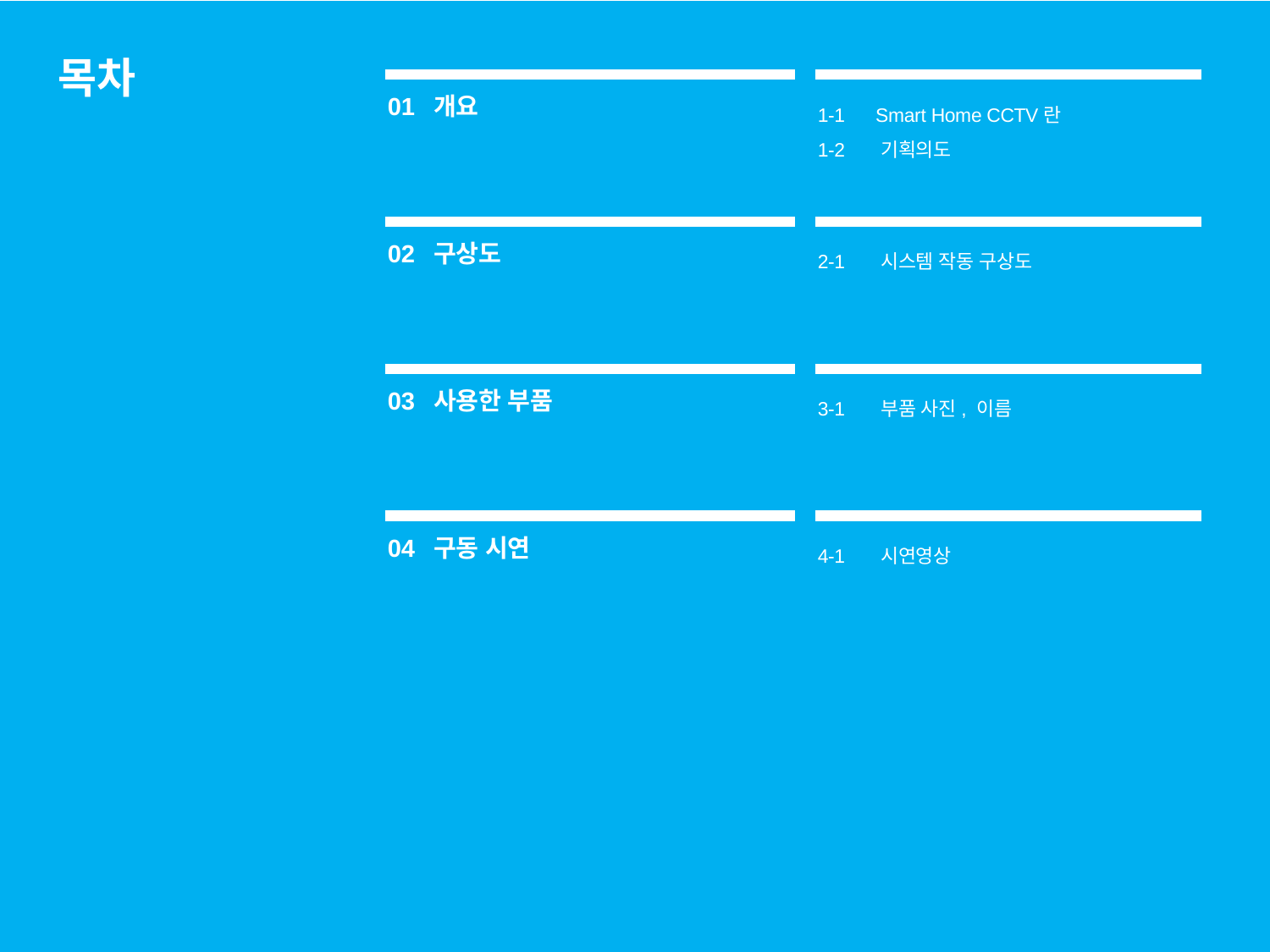

# 목차
01  개요
1-1      Smart Home CCTV란
1-2      기획의도
02  구상도
2-1      시스템 작동 구상도
03  사용한 부품
3-1      부품 사진, 이름
04  구동 시연
4-1      시연영상